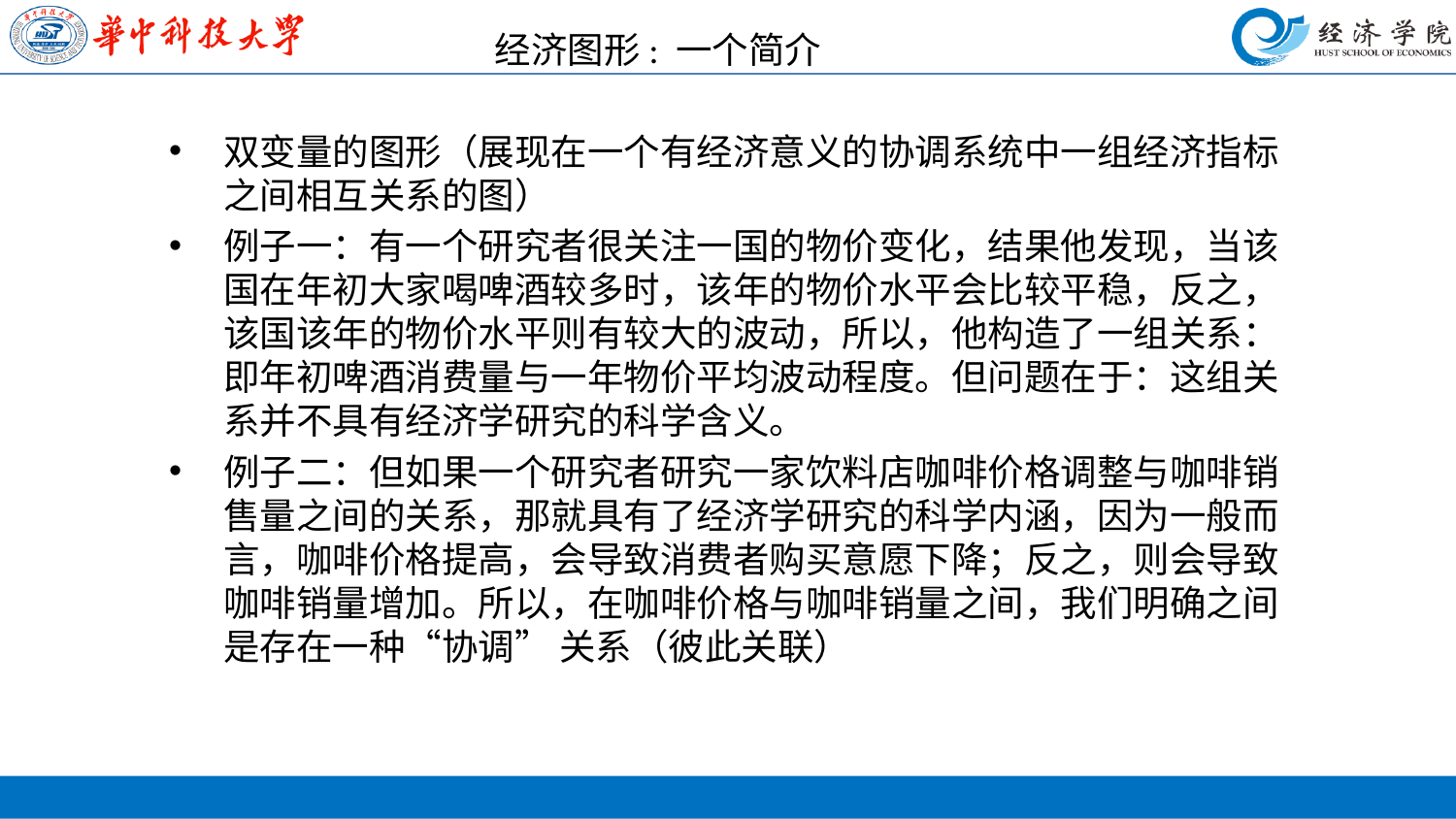

#
64

经济图形: 一个简介

双变量的图形（展现在一个有经济意义的协调系统中一组经济指标之间相互关系的图）
例子一：有一个研究者很关注一国的物价变化，结果他发现，当该国在年初大家喝啤酒较多时，该年的物价水平会比较平稳，反之，该国该年的物价水平则有较大的波动，所以，他构造了一组关系：即年初啤酒消费量与一年物价平均波动程度。但问题在于：这组关系并不具有经济学研究的科学含义。
例子二：但如果一个研究者研究一家饮料店咖啡价格调整与咖啡销售量之间的关系，那就具有了经济学研究的科学内涵，因为一般而言，咖啡价格提高，会导致消费者购买意愿下降；反之，则会导致咖啡销量增加。所以，在咖啡价格与咖啡销量之间，我们明确之间是存在一种“协调” 关系（彼此关联）